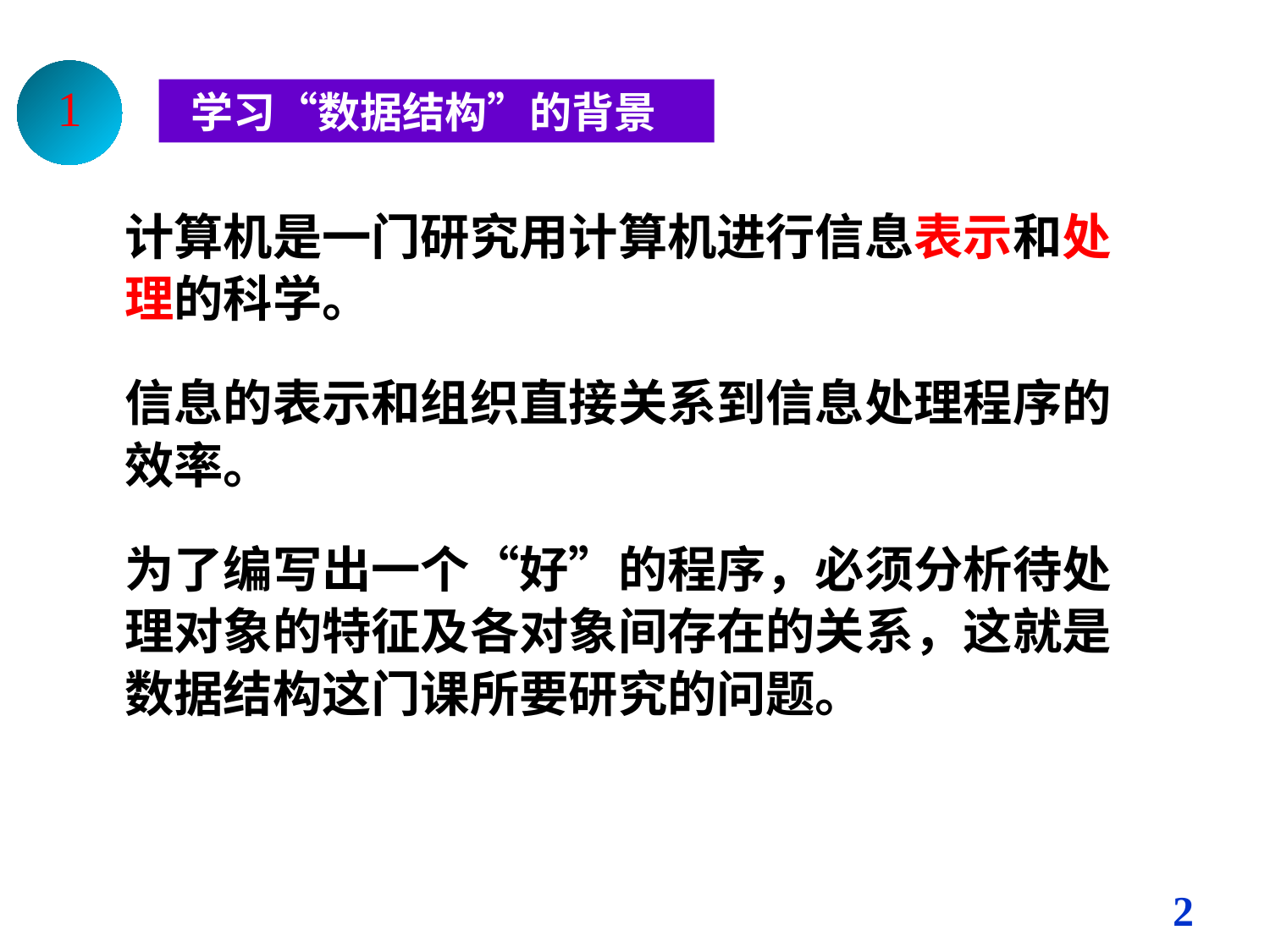

1
 学习“数据结构”的背景
计算机是一门研究用计算机进行信息表示和处理的科学。
信息的表示和组织直接关系到信息处理程序的效率。
为了编写出一个“好”的程序，必须分析待处理对象的特征及各对象间存在的关系，这就是数据结构这门课所要研究的问题。
2